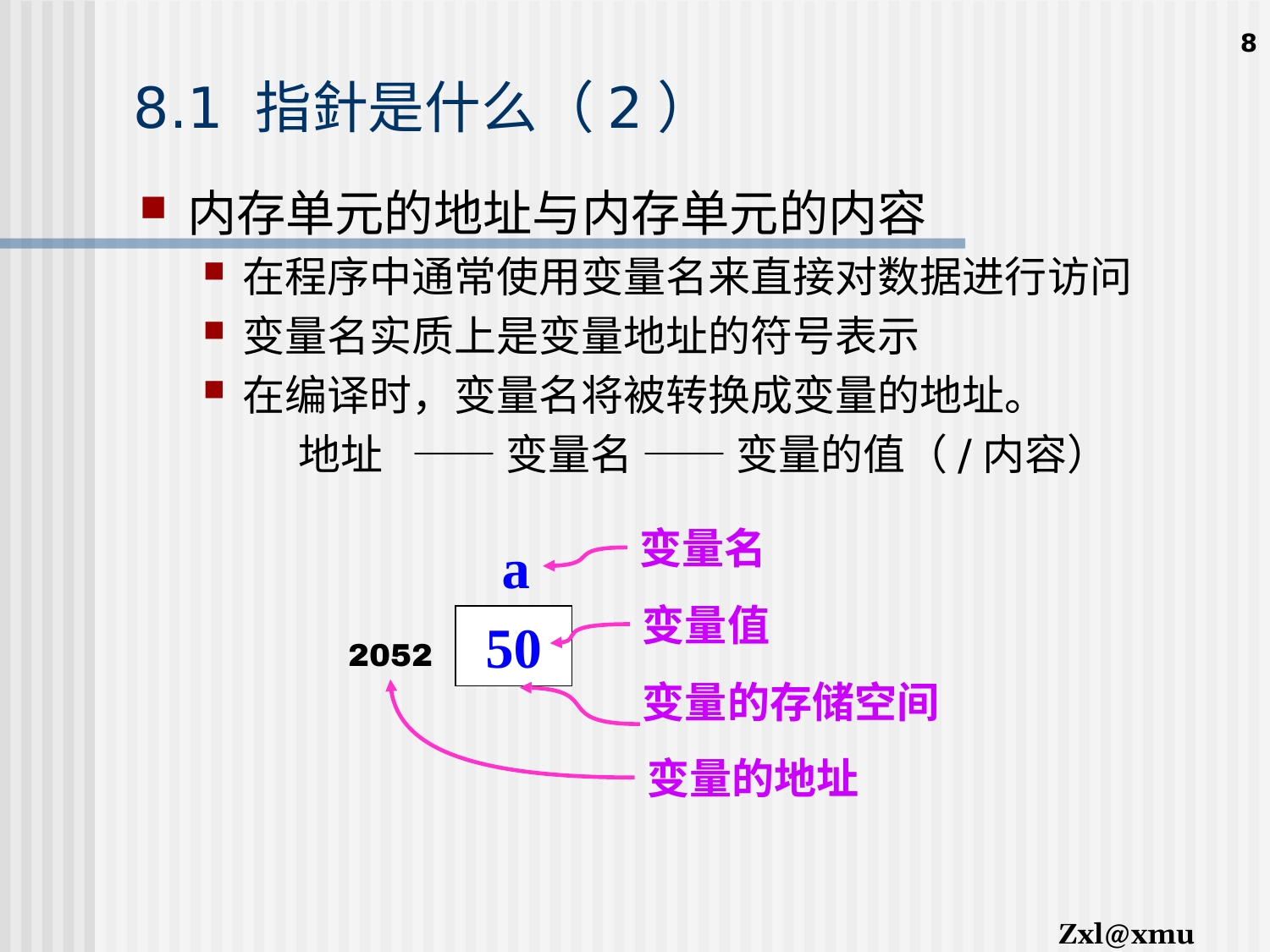

8
# 8.1 指針是什么（2）
内存单元的地址与内存单元的内容
在程序中通常使用变量名来直接对数据进行访问
变量名实质上是变量地址的符号表示
在编译时，变量名将被转换成变量的地址。
	地址   —— 变量名 —— 变量的值（/内容）
变量名
a
变量值
50
2052
变量的存储空间
变量的地址